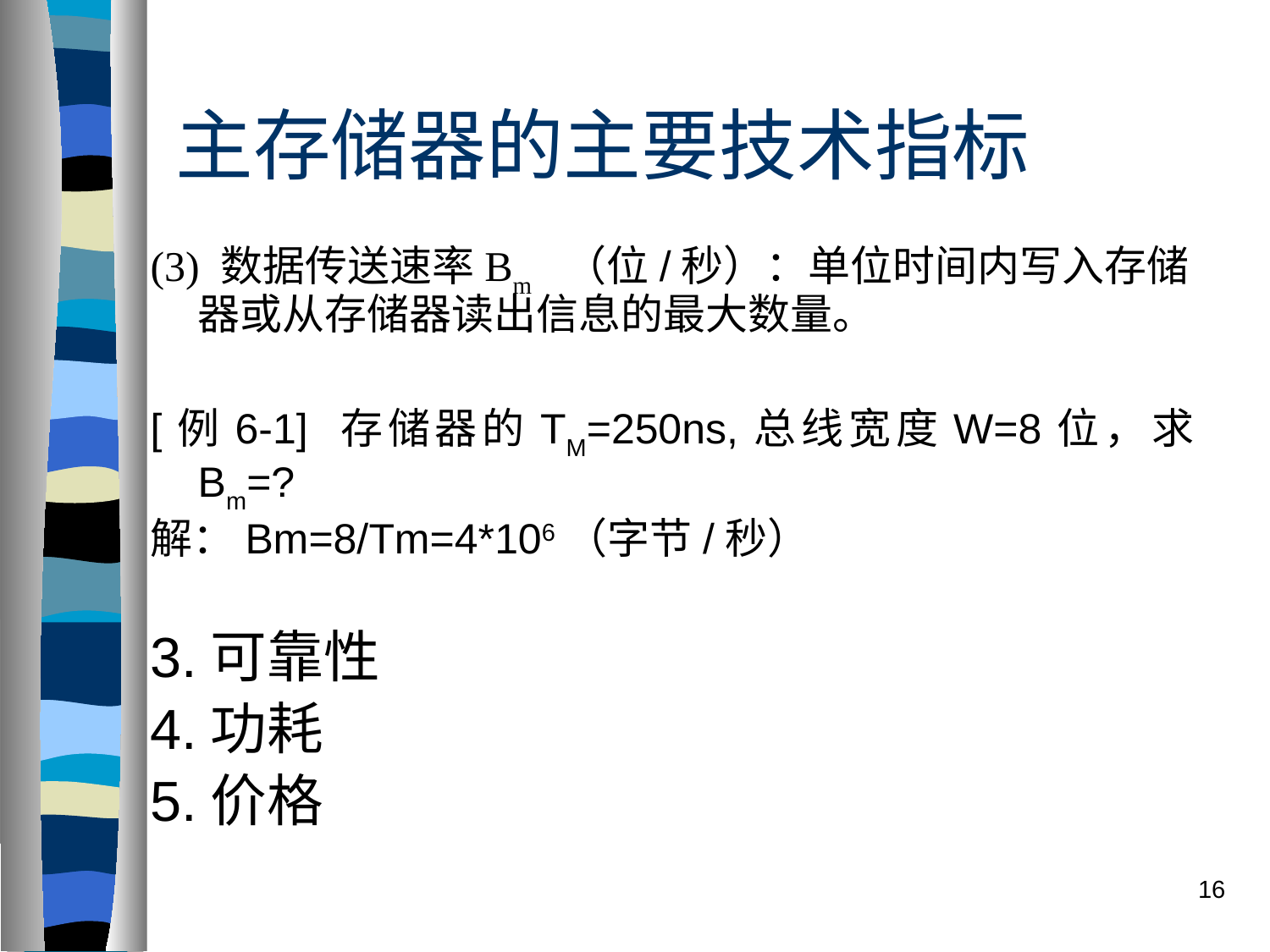

# 主存储器的主要技术指标
(3) 数据传送速率Bm  （位/秒）：单位时间内写入存储器或从存储器读出信息的最大数量。

[例6-1] 存储器的TM=250ns,总线宽度W=8位，求Bm=?
解：Bm=8/Tm=4*106（字节/秒）

3.可靠性
4.功耗
5.价格
16